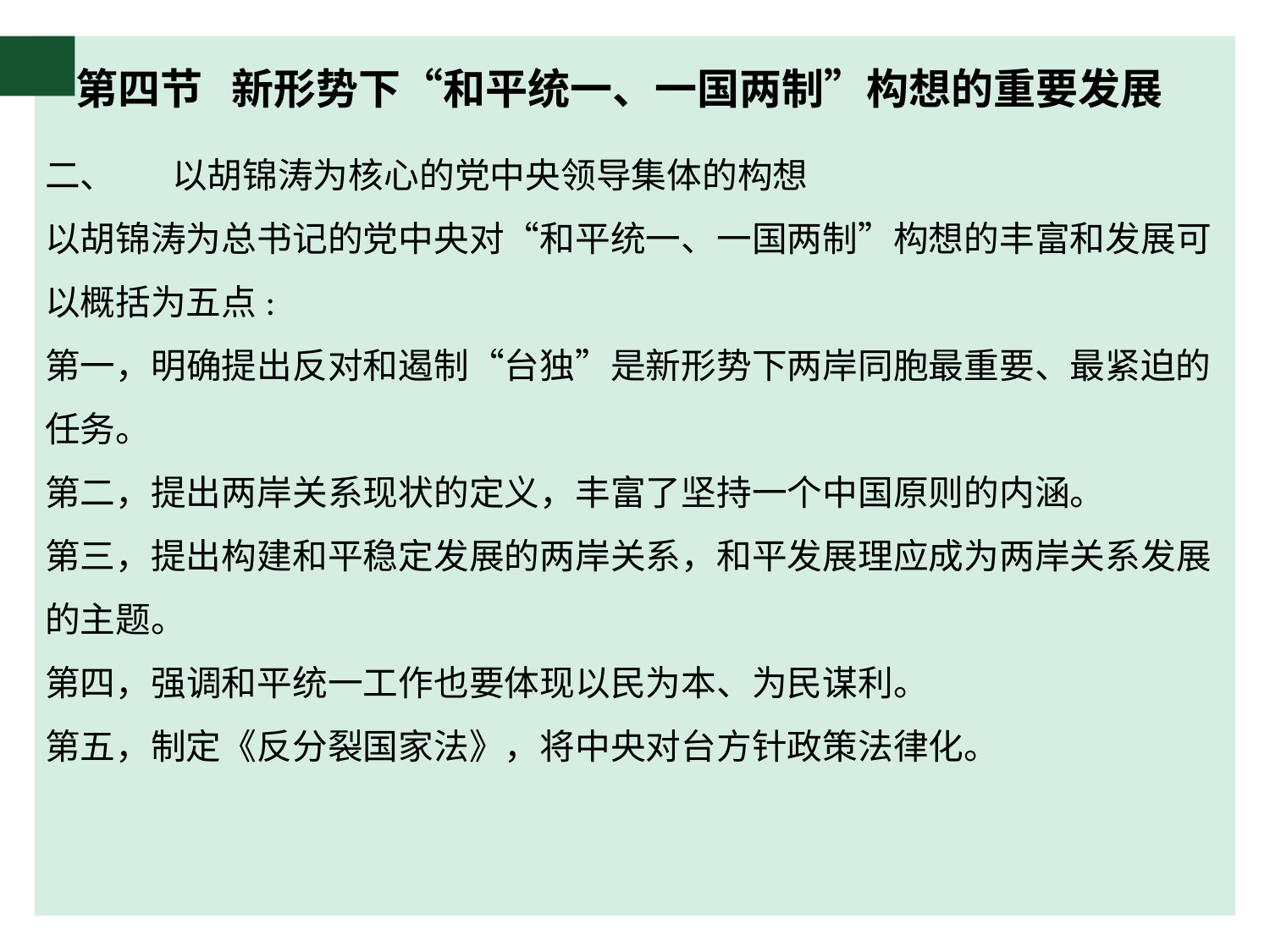

# 第四节   新形势下“和平统一、一国两制”构想的重要发展
二、	以胡锦涛为核心的党中央领导集体的构想
以胡锦涛为总书记的党中央对“和平统一、一国两制”构想的丰富和发展可以概括为五点:
第一，明确提出反对和遏制“台独”是新形势下两岸同胞最重要、最紧迫的任务。
第二，提出两岸关系现状的定义，丰富了坚持一个中国原则的内涵。
第三，提出构建和平稳定发展的两岸关系，和平发展理应成为两岸关系发展的主题。
第四，强调和平统一工作也要体现以民为本、为民谋利。
第五，制定《反分裂国家法》，将中央对台方针政策法律化。